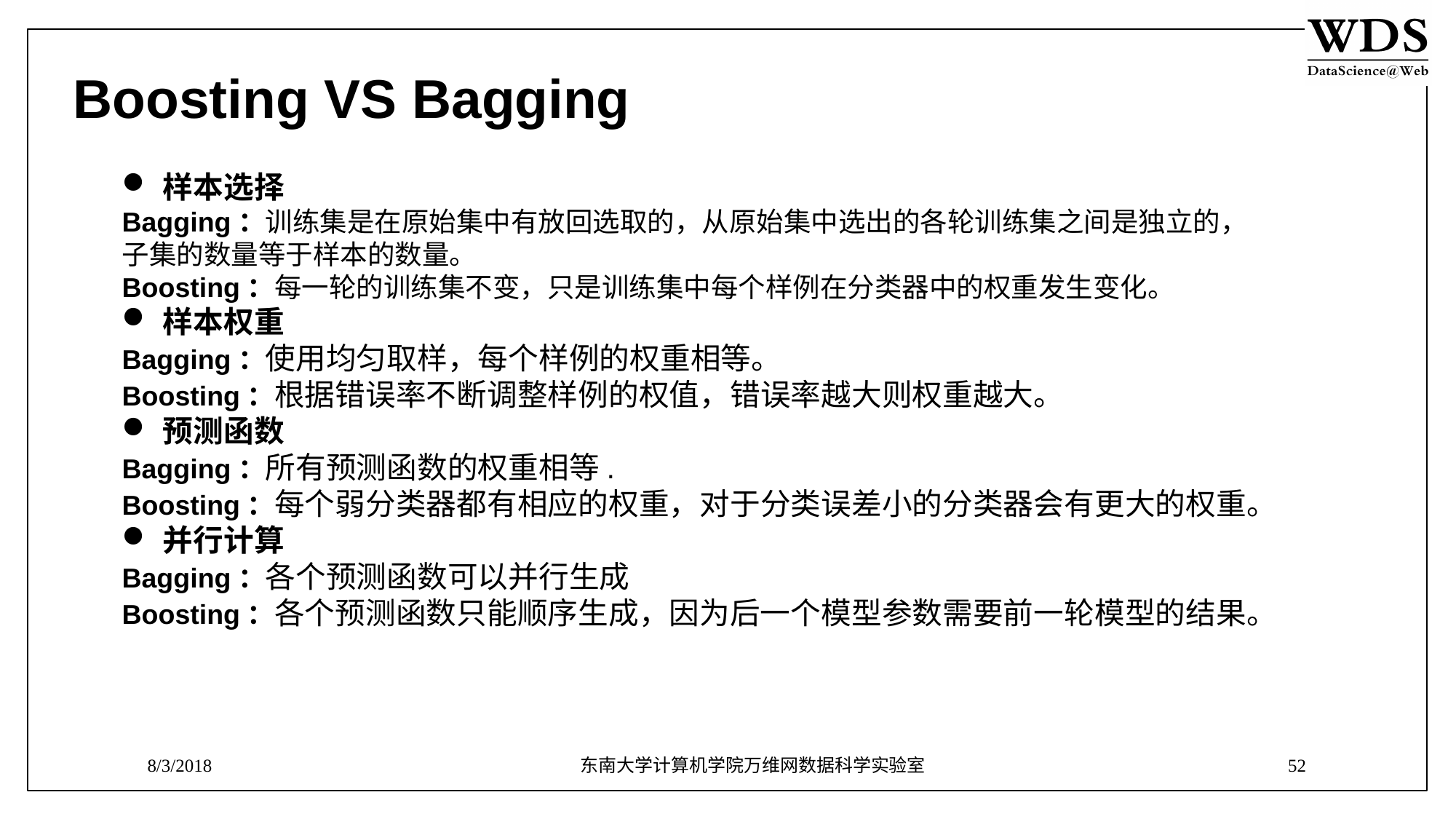

Boosting VS Bagging
样本选择
Bagging：训练集是在原始集中有放回选取的，从原始集中选出的各轮训练集之间是独立的，子集的数量等于样本的数量。
Boosting：每一轮的训练集不变，只是训练集中每个样例在分类器中的权重发生变化。
样本权重
Bagging：使用均匀取样，每个样例的权重相等。
Boosting：根据错误率不断调整样例的权值，错误率越大则权重越大。
预测函数
Bagging：所有预测函数的权重相等.
Boosting：每个弱分类器都有相应的权重，对于分类误差小的分类器会有更大的权重。
并行计算
Bagging：各个预测函数可以并行生成
Boosting：各个预测函数只能顺序生成，因为后一个模型参数需要前一轮模型的结果。

8/3/2018
东南大学计算机学院万维网数据科学实验室
52